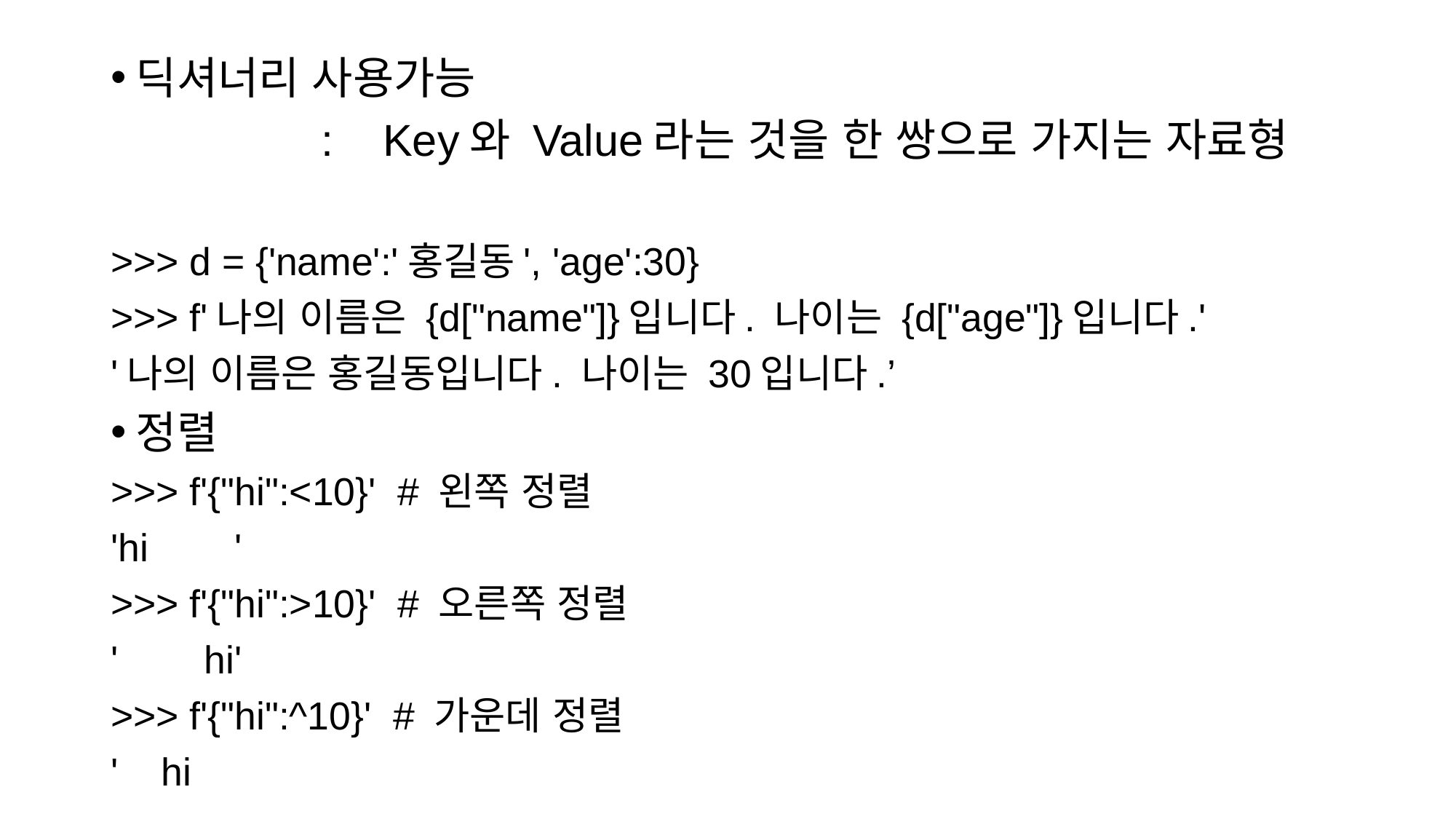

딕셔너리 사용가능
                 :    Key와 Value라는 것을 한 쌍으로 가지는 자료형

>>> d = {'name':'홍길동', 'age':30}
>>> f'나의 이름은 {d["name"]}입니다. 나이는 {d["age"]}입니다.'
'나의 이름은 홍길동입니다. 나이는 30입니다.’
정렬
>>> f'{"hi":<10}'  # 왼쪽 정렬
'hi        '
>>> f'{"hi":>10}'  # 오른쪽 정렬
'        hi'
>>> f'{"hi":^10}'  # 가운데 정렬
'    hi